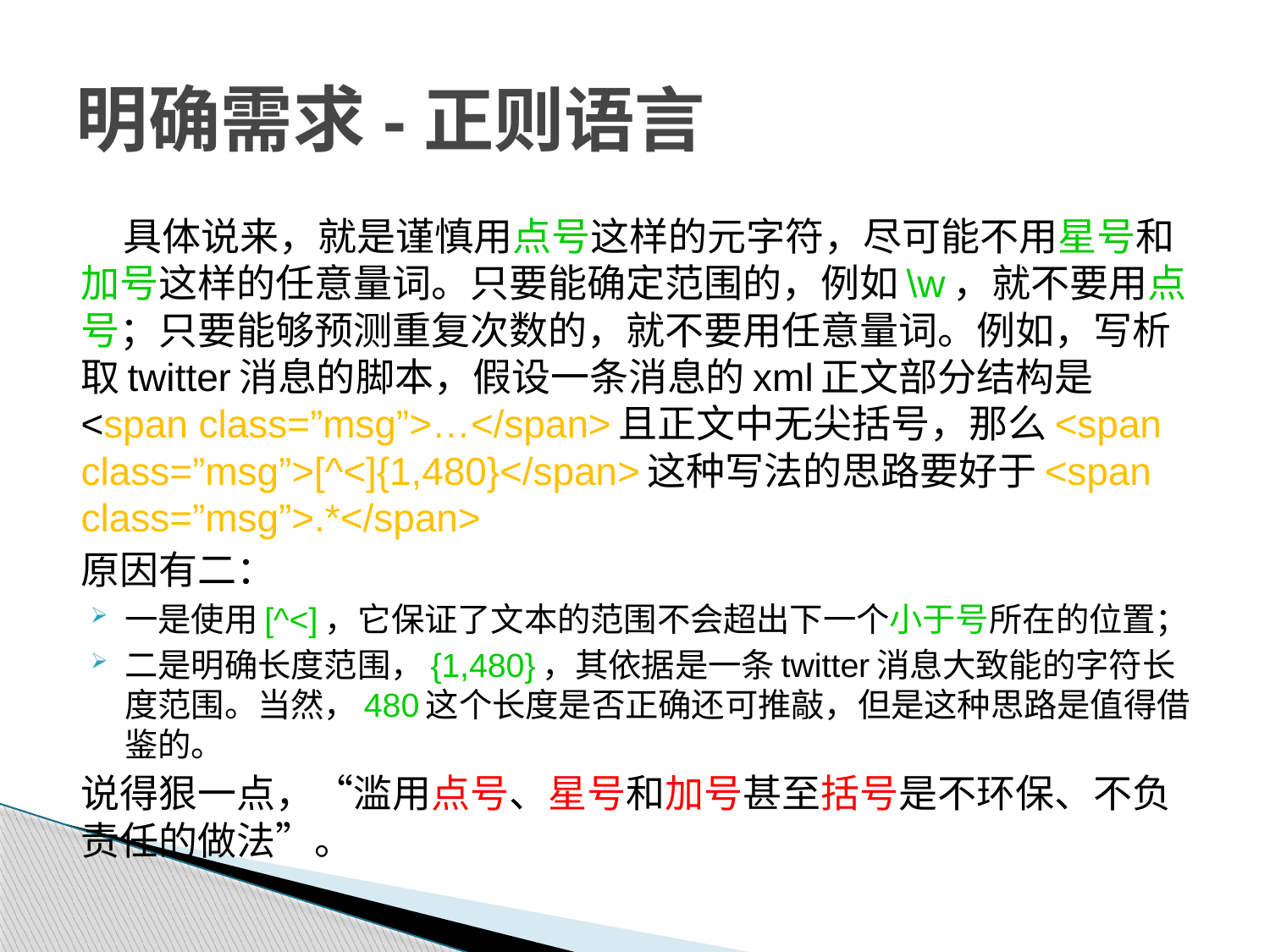

# 明确需求-正则语言
    具体说来，就是谨慎用点号这样的元字符，尽可能不用星号和加号这样的任意量词。只要能确定范围的，例如\w，就不要用点号；只要能够预测重复次数的，就不要用任意量词。例如，写析取twitter消息的脚本，假设一条消息的xml正文部分结构是<span class=”msg”>…</span>且正文中无尖括号，那么<span class=”msg”>[^<]{1,480}</span>这种写法的思路要好于<span class=”msg”>.*</span>
原因有二：
一是使用[^<]，它保证了文本的范围不会超出下一个小于号所在的位置；
二是明确长度范围，{1,480}，其依据是一条twitter消息大致能的字符长度范围。当然，480这个长度是否正确还可推敲，但是这种思路是值得借鉴的。
说得狠一点，“滥用点号、星号和加号甚至括号是不环保、不负责任的做法”。